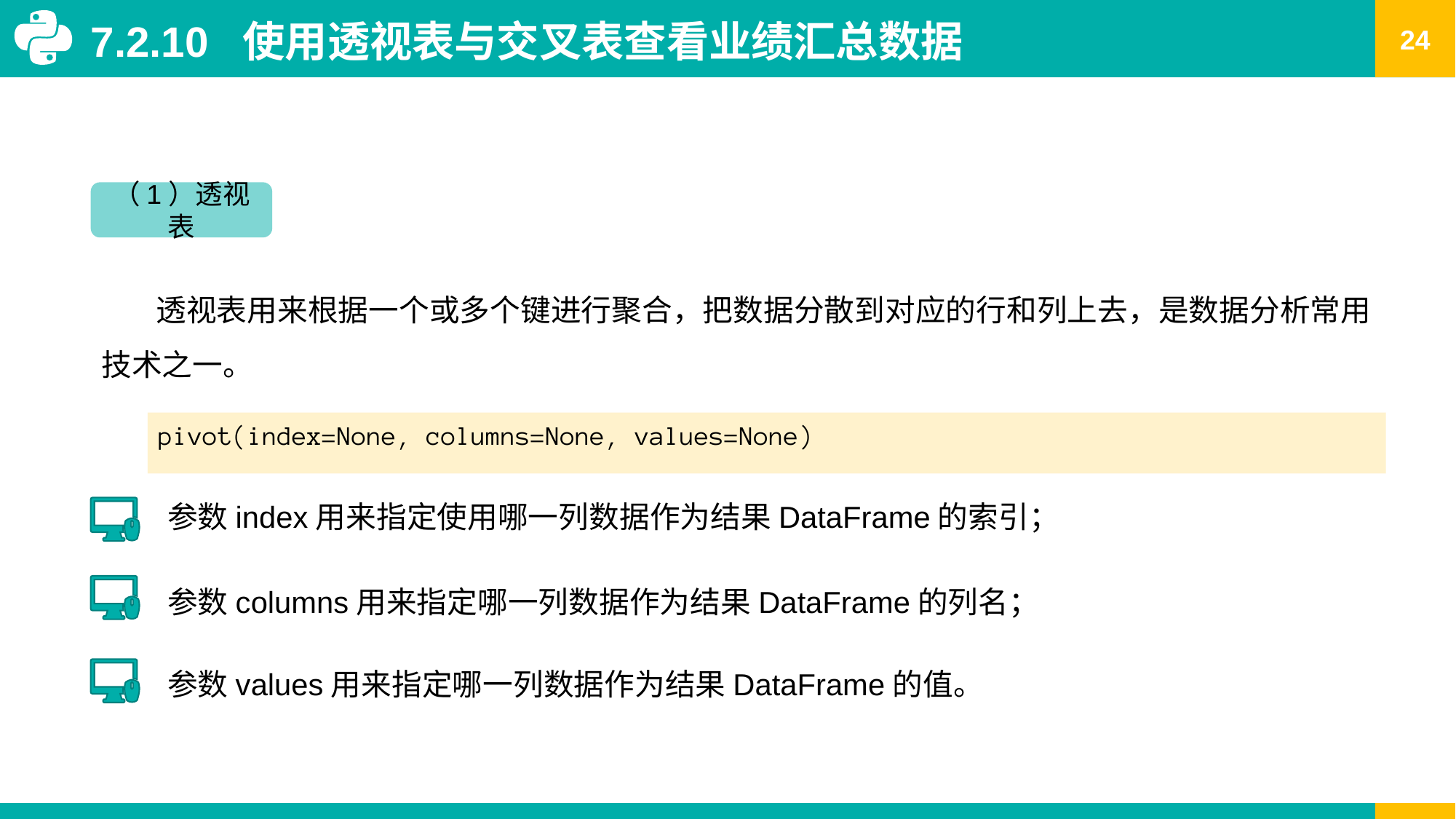

7.2.10  使用透视表与交叉表查看业绩汇总数据
（1）透视表
透视表用来根据一个或多个键进行聚合，把数据分散到对应的行和列上去，是数据分析常用技术之一。
pivot(index=None, columns=None, values=None)
参数index用来指定使用哪一列数据作为结果DataFrame的索引；

参数columns用来指定哪一列数据作为结果DataFrame的列名；

参数values用来指定哪一列数据作为结果DataFrame的值。